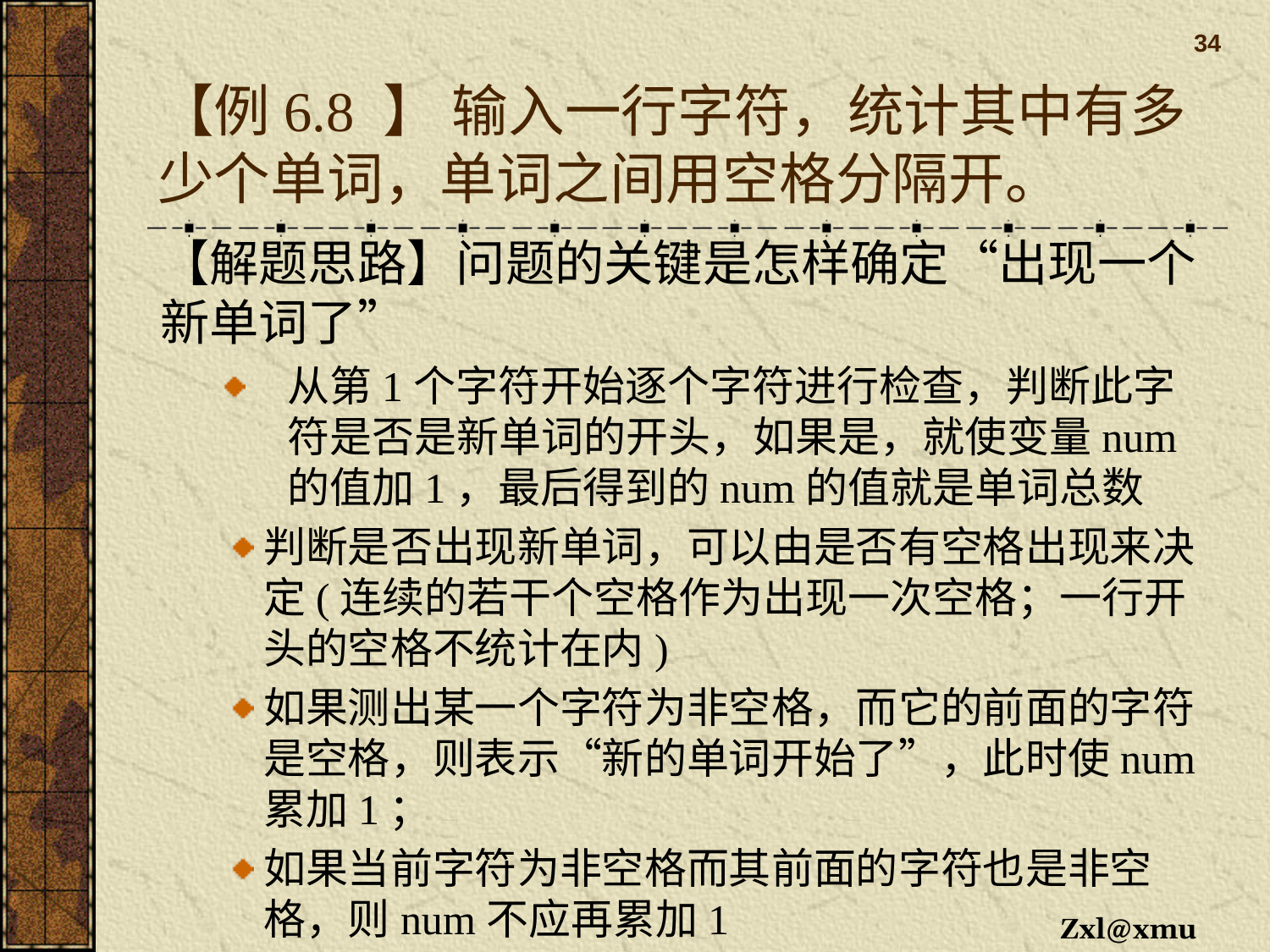

34
# 【例6.8 】 输入一行字符，统计其中有多少个单词，单词之间用空格分隔开。
【解题思路】问题的关键是怎样确定“出现一个新单词了”
从第1个字符开始逐个字符进行检查，判断此字符是否是新单词的开头，如果是，就使变量num的值加1，最后得到的num的值就是单词总数
判断是否出现新单词，可以由是否有空格出现来决定(连续的若干个空格作为出现一次空格；一行开头的空格不统计在内)
如果测出某一个字符为非空格，而它的前面的字符是空格，则表示“新的单词开始了”，此时使num累加1；
如果当前字符为非空格而其前面的字符也是非空格，则num不应再累加1